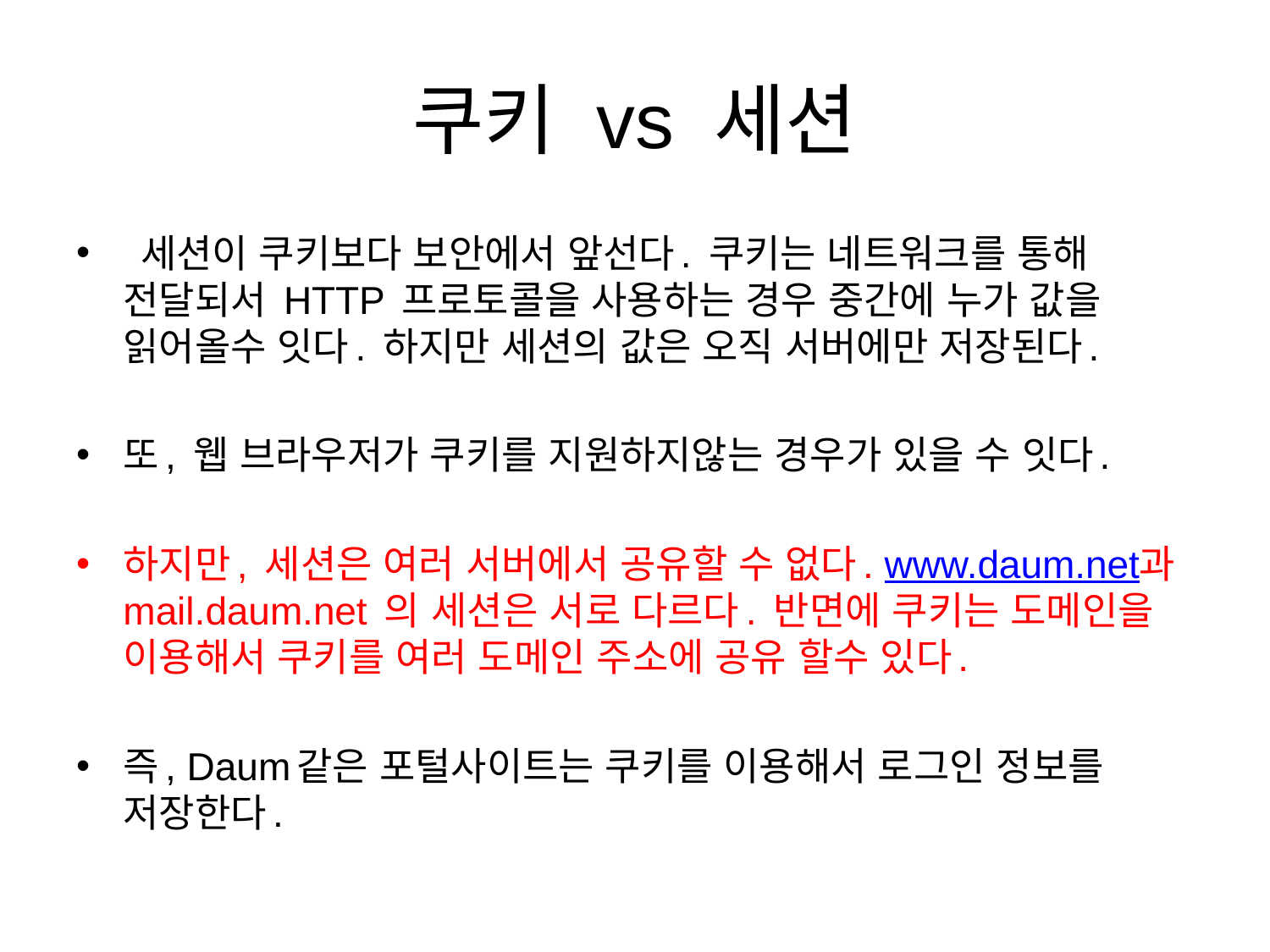

# 쿠키 vs 세션
 세션이 쿠키보다 보안에서 앞선다. 쿠키는 네트워크를 통해 전달되서 HTTP 프로토콜을 사용하는 경우 중간에 누가 값을 읽어올수 잇다. 하지만 세션의 값은 오직 서버에만 저장된다.

또, 웹 브라우저가 쿠키를 지원하지않는 경우가 있을 수 잇다.

하지만, 세션은 여러 서버에서 공유할 수 없다. www.daum.net과 mail.daum.net 의 세션은 서로 다르다. 반면에 쿠키는 도메인을 이용해서 쿠키를 여러 도메인 주소에 공유 할수 있다.

즉, Daum같은 포털사이트는 쿠키를 이용해서 로그인 정보를 저장한다.